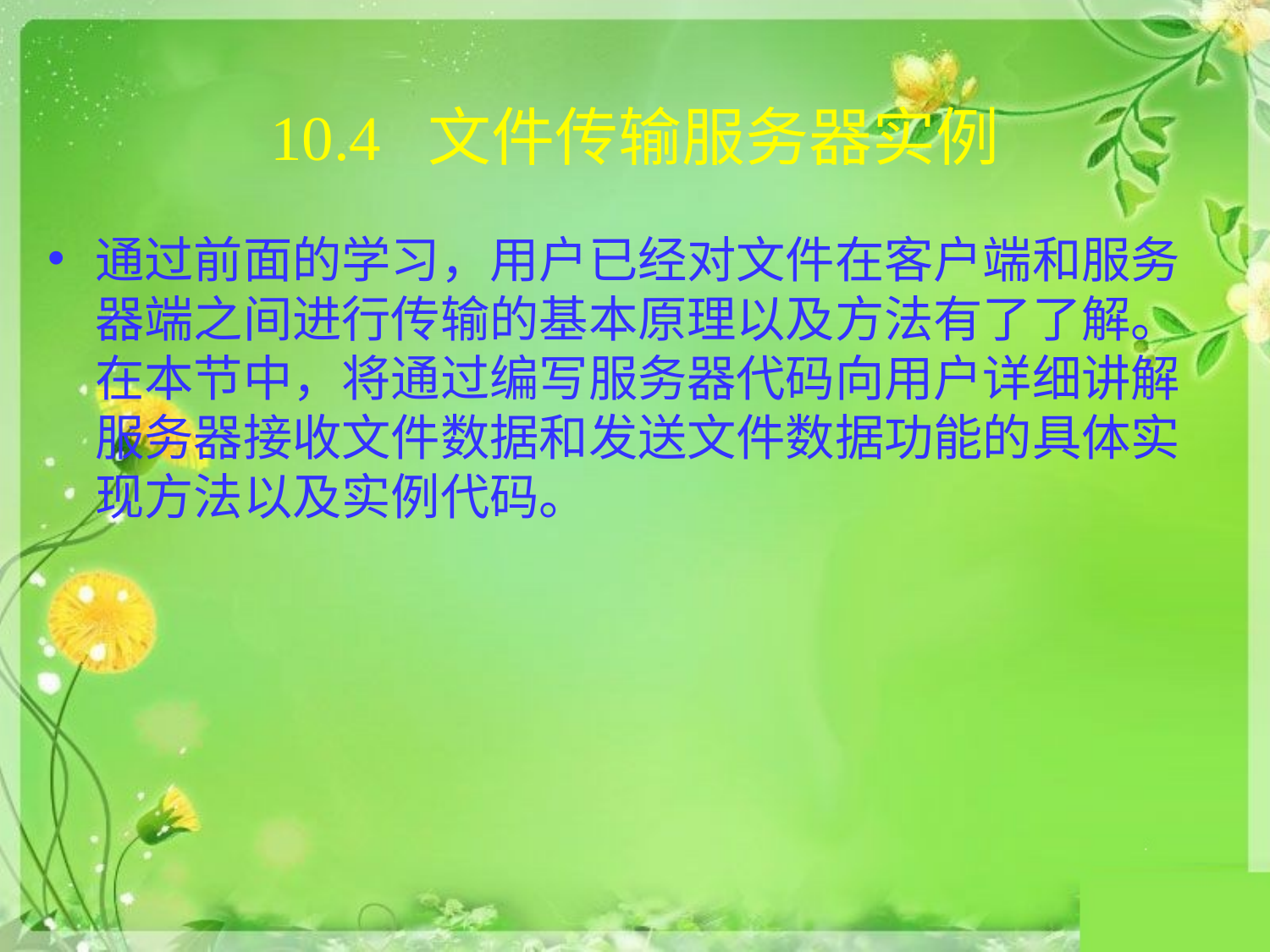

# 10.4  文件传输服务器实例
通过前面的学习，用户已经对文件在客户端和服务器端之间进行传输的基本原理以及方法有了了解。在本节中，将通过编写服务器代码向用户详细讲解服务器接收文件数据和发送文件数据功能的具体实现方法以及实例代码。